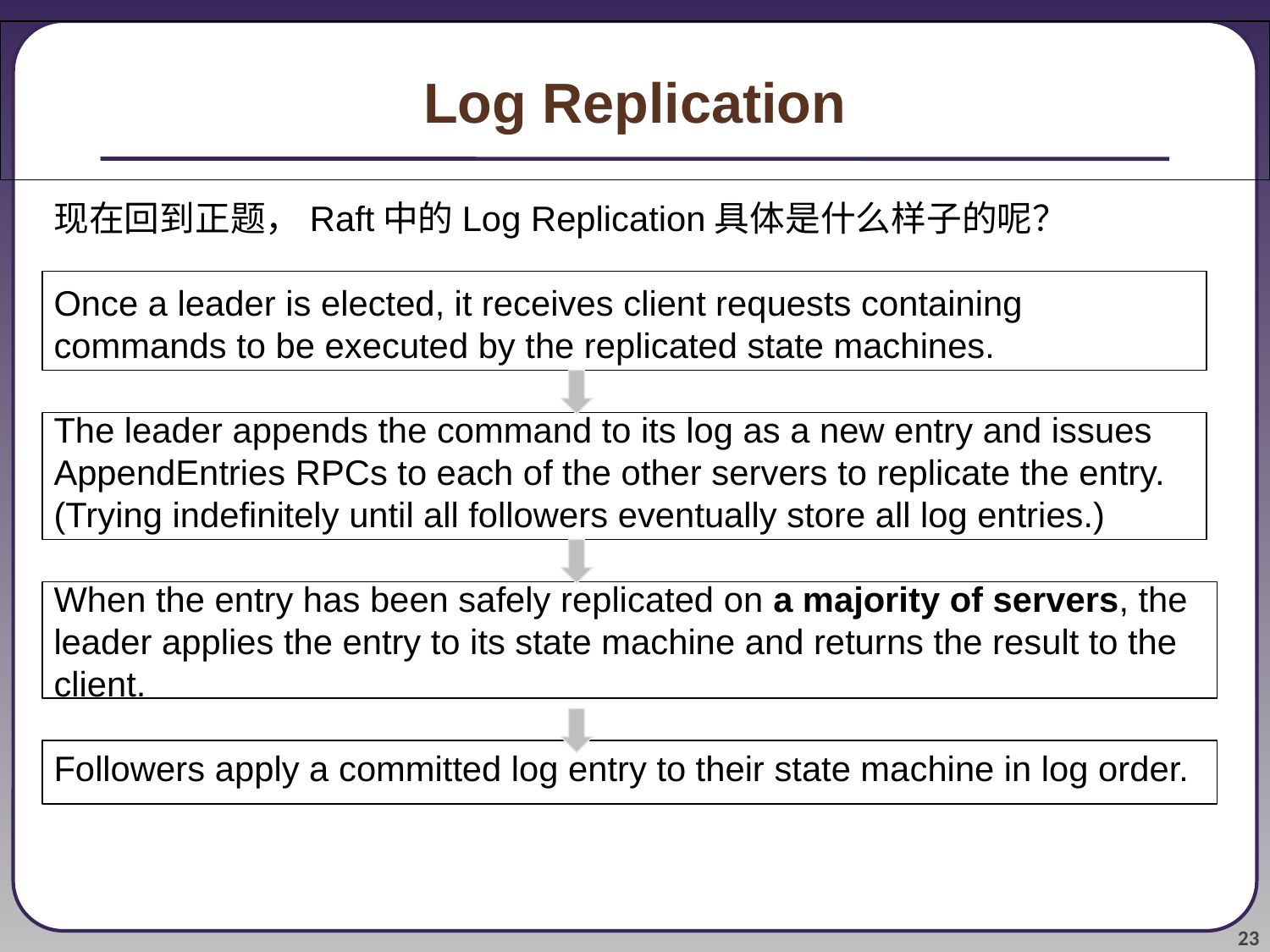

Log Replication
现在回到正题，Raft中的Log Replication具体是什么样子的呢？

Once a leader is elected, it receives client requests containing commands to be executed by the replicated state machines.

The leader appends the command to its log as a new entry and issues AppendEntries RPCs to each of the other servers to replicate the entry. (Trying indefinitely until all followers eventually store all log entries.)

When the entry has been safely replicated on a majority of servers, the leader applies the entry to its state machine and returns the result to the client.

Followers apply a committed log entry to their state machine in log order.